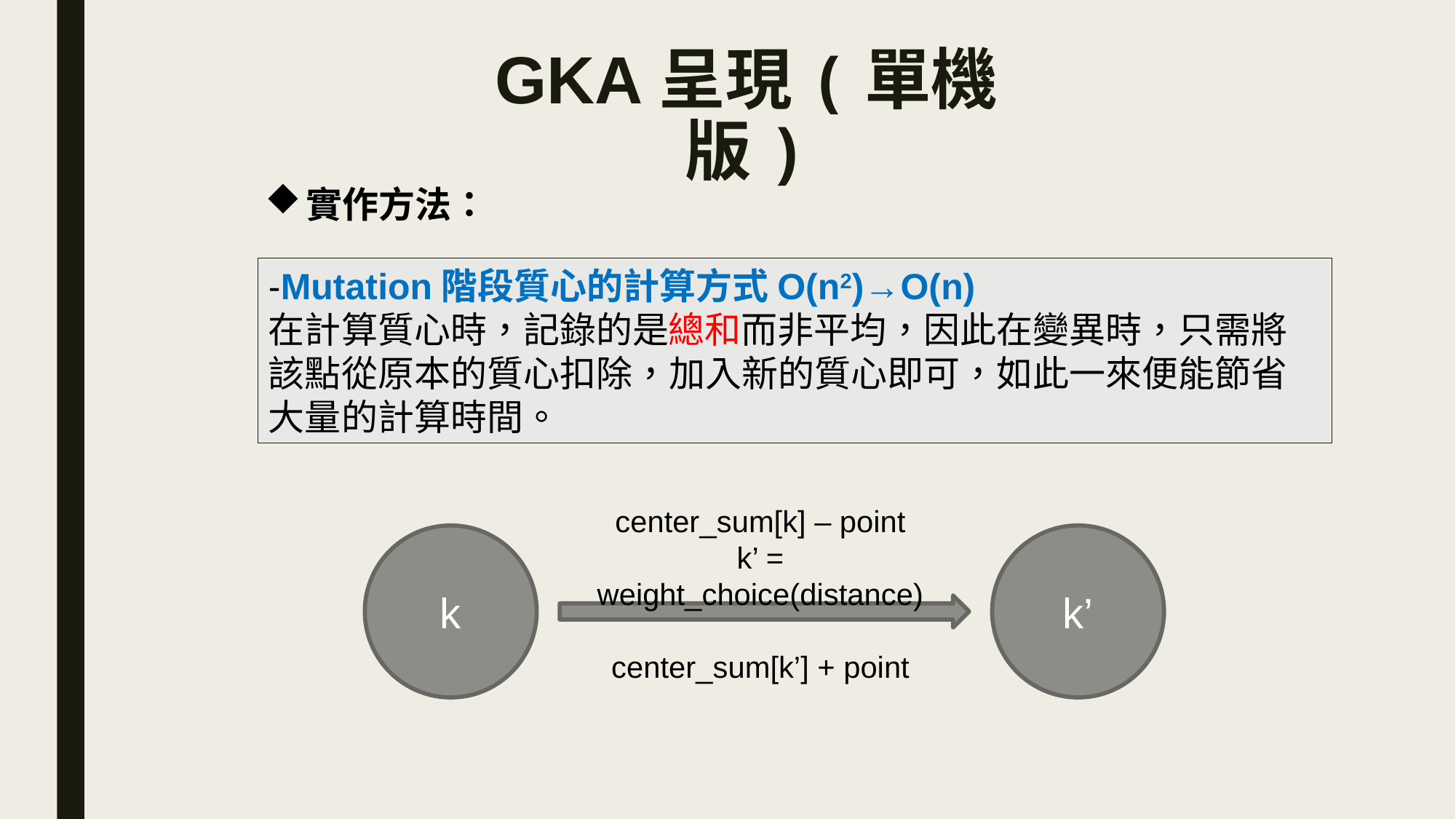

# GKA呈現(單機版)

實作方法：
-Mutation階段質心的計算方式O(n2)→O(n)
在計算質心時，記錄的是總和而非平均，因此在變異時，只需將該點從原本的質心扣除，加入新的質心即可，如此一來便能節省大量的計算時間。
k
k’
center_sum[k] – point
k’ = weight_choice(distance)

center_sum[k’] + point